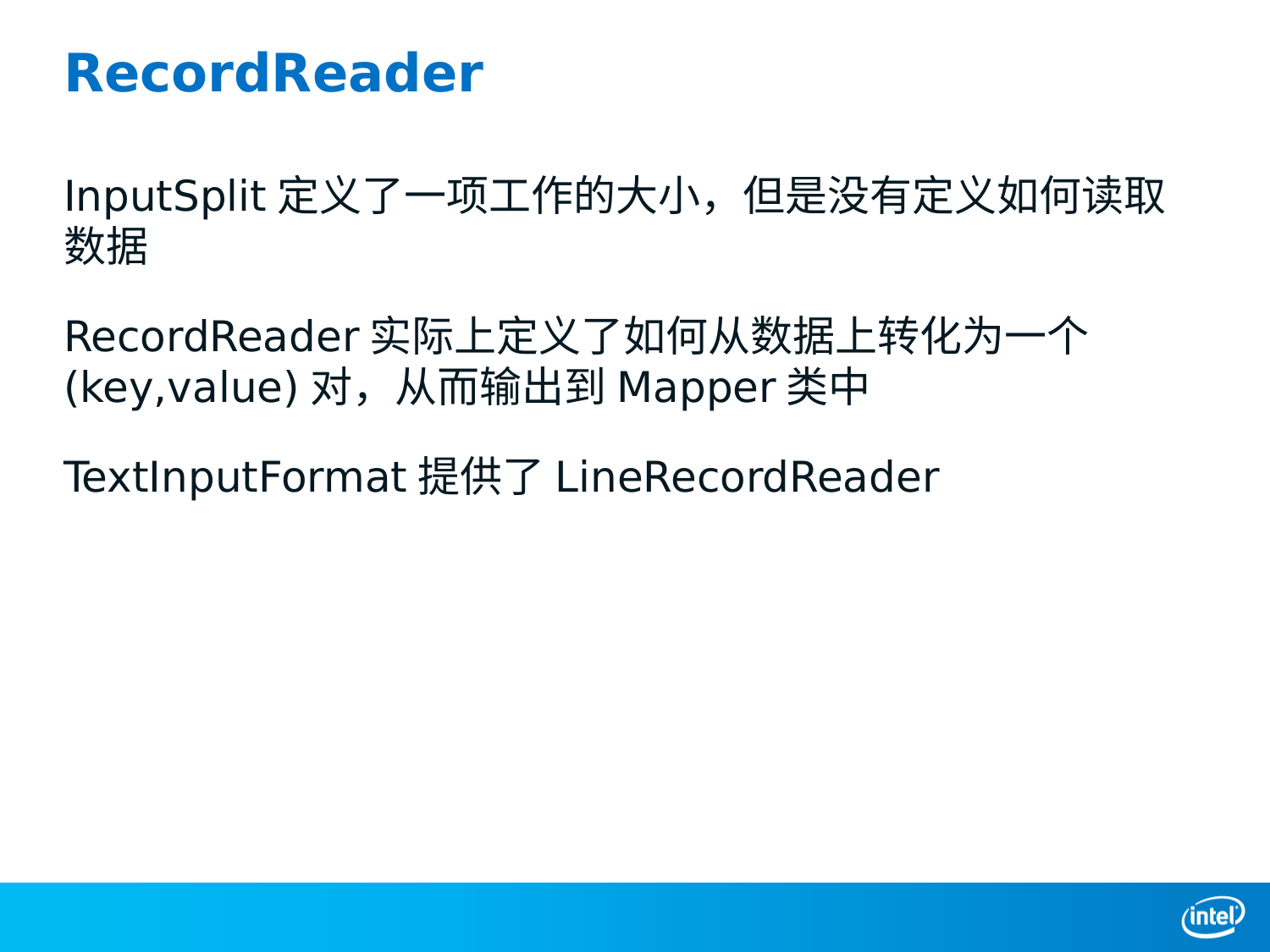

# RecordReader
InputSplit定义了一项工作的大小，但是没有定义如何读取数据
RecordReader实际上定义了如何从数据上转化为一个(key,value)对，从而输出到Mapper类中
TextInputFormat提供了LineRecordReader